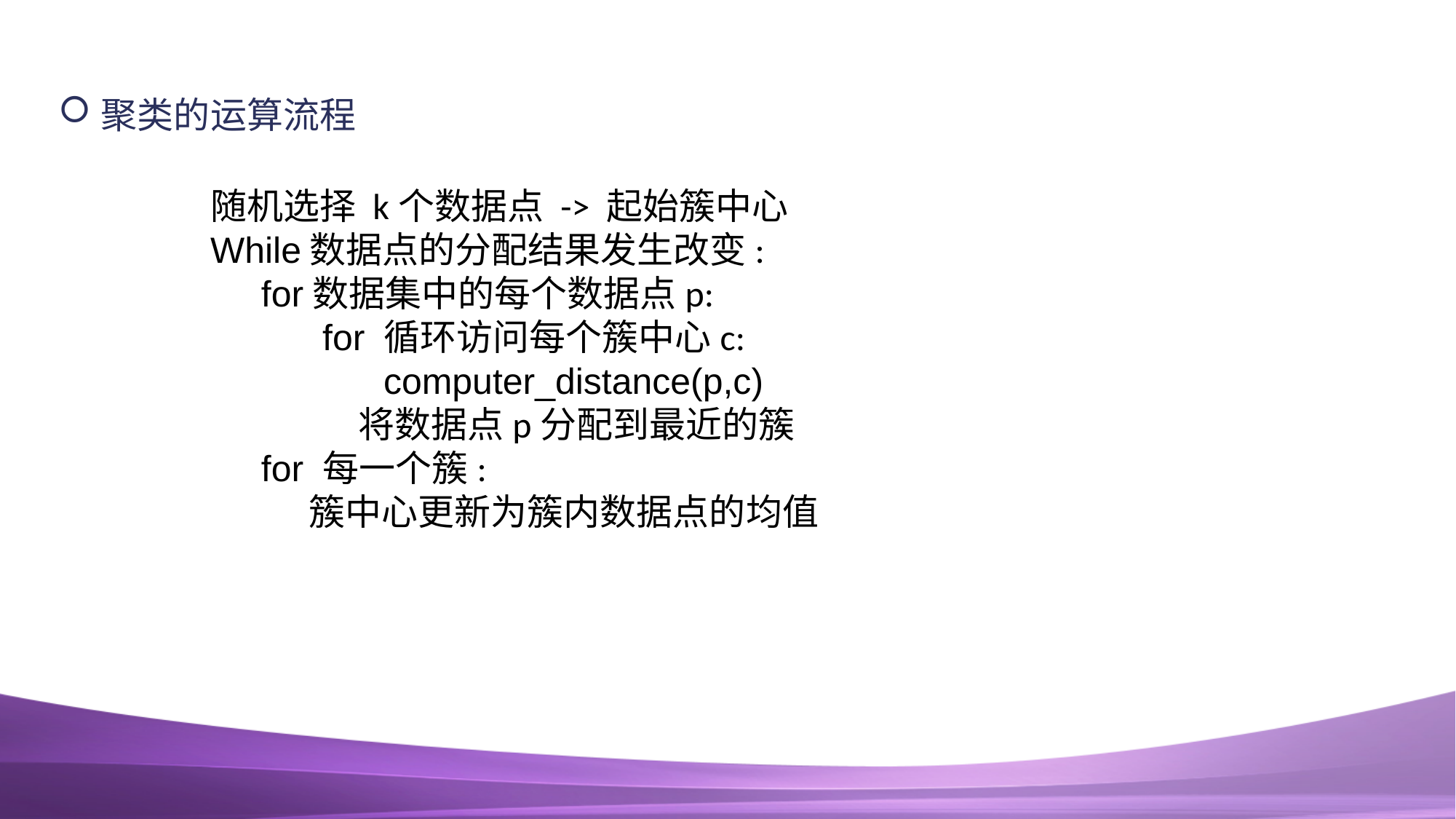

聚类的运算流程

随机选择 k个数据点 -> 起始簇中心
While数据点的分配结果发生改变:
     for数据集中的每个数据点p:
           for 循环访问每个簇中心c:
                 computer_distance(p,c)
                 将数据点p分配到最近的簇
     for 每一个簇:
           簇中心更新为簇内数据点的均值